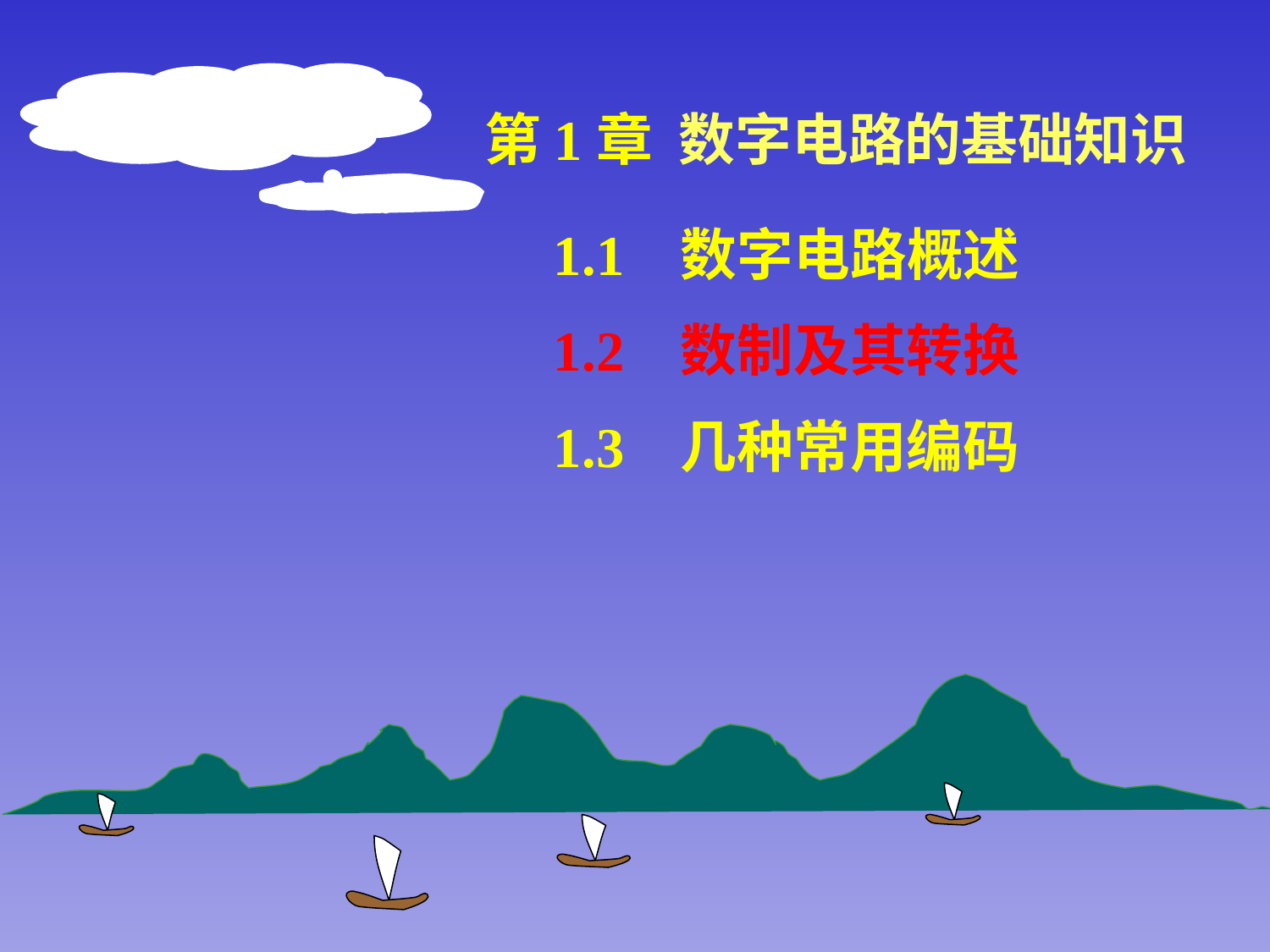

# 第1章  数字电路的基础知识

1.1   数字电路概述
1.2   数制及其转换
1.3   几种常用编码